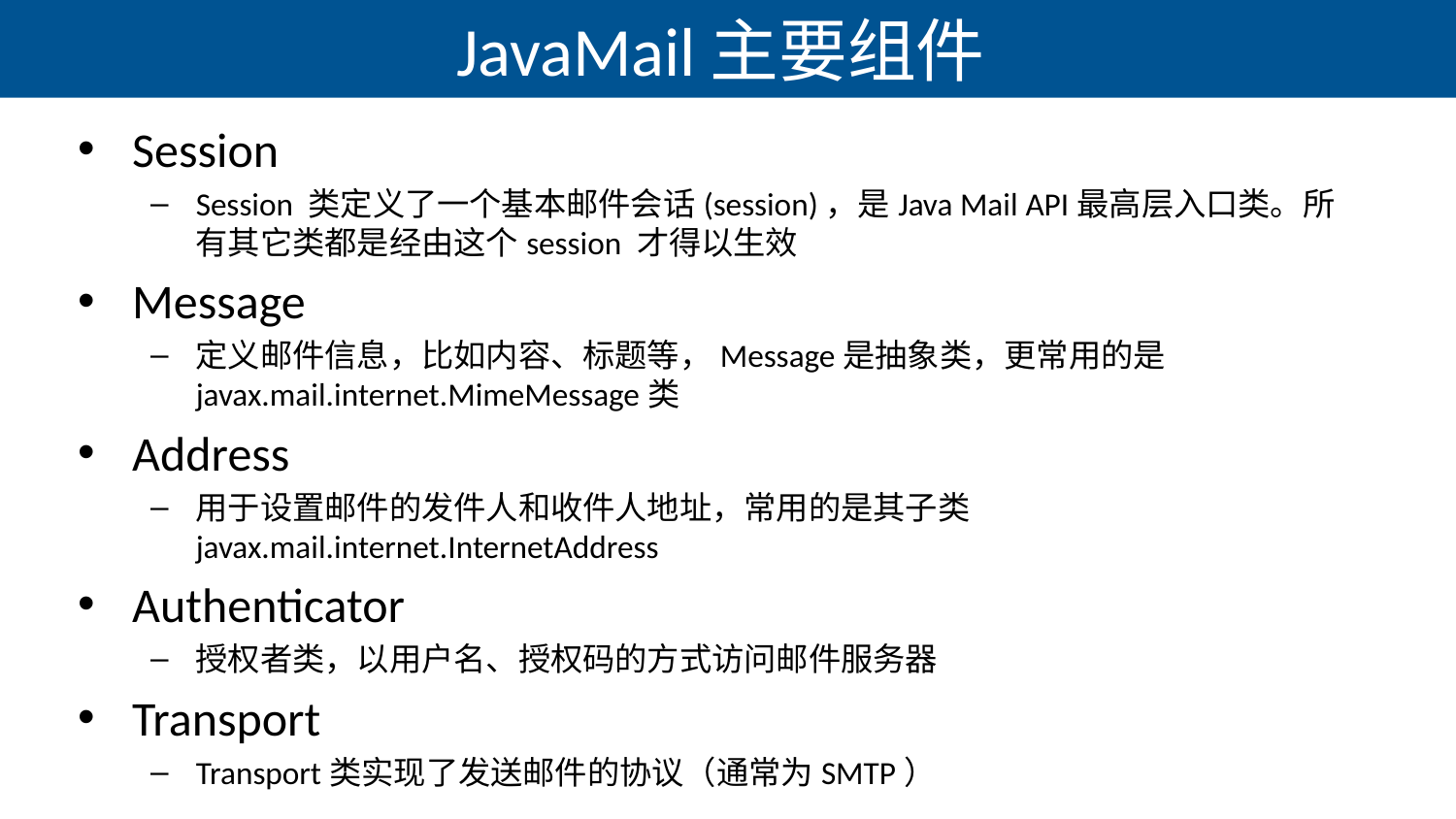

# JavaMail主要组件
Session
Session 类定义了一个基本邮件会话(session)，是Java Mail API最高层入口类。所有其它类都是经由这个session 才得以生效
Message
定义邮件信息，比如内容、标题等，Message是抽象类，更常用的是javax.mail.internet.MimeMessage类
Address
用于设置邮件的发件人和收件人地址，常用的是其子类javax.mail.internet.InternetAddress
Authenticator
授权者类，以用户名、授权码的方式访问邮件服务器
Transport
Transport类实现了发送邮件的协议（通常为SMTP）